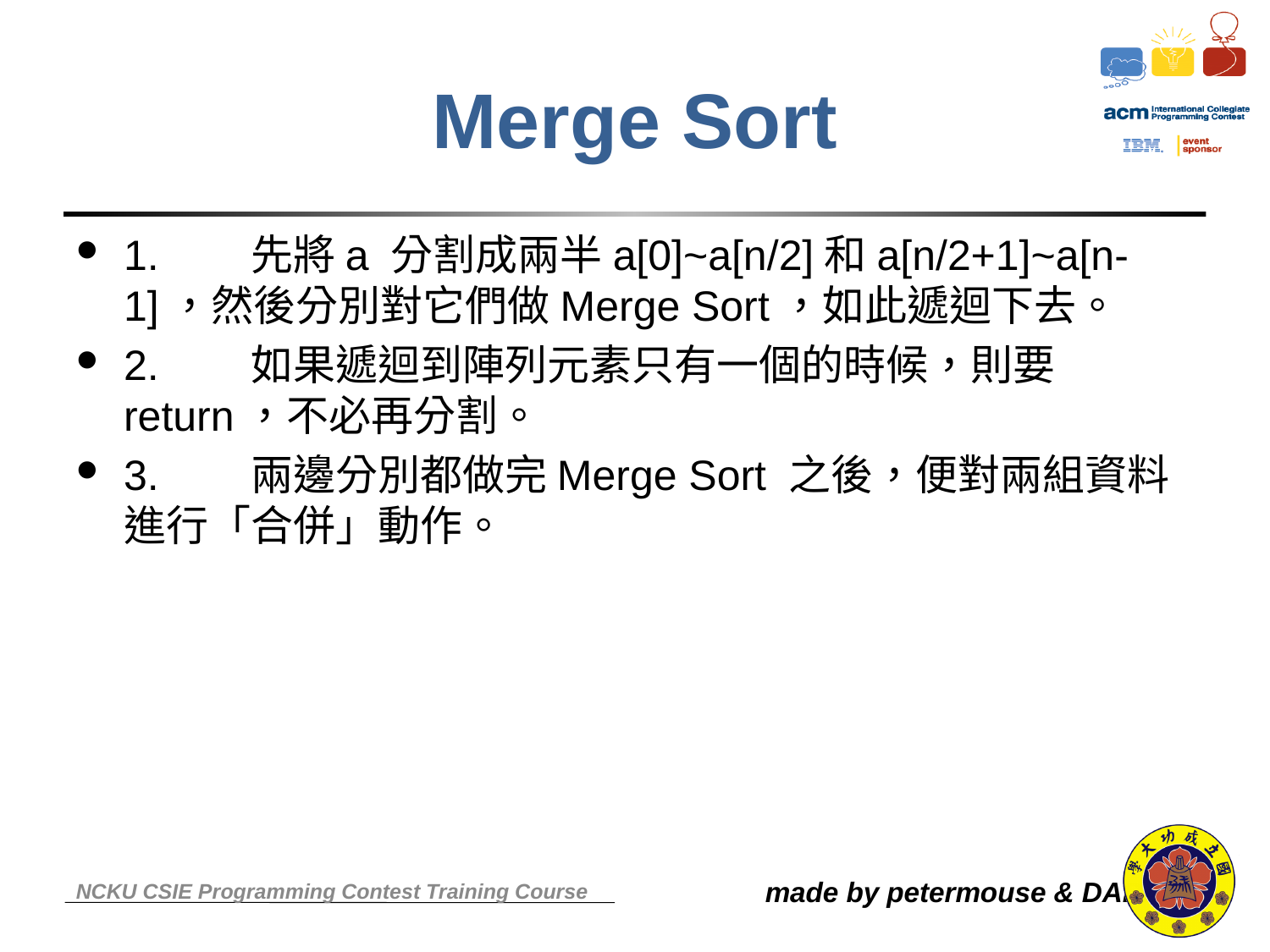

Merge Sort
1.	先將a 分割成兩半a[0]~a[n/2]和a[n/2+1]~a[n-1]，然後分別對它們做Merge Sort，如此遞迴下去。
2.	如果遞迴到陣列元素只有一個的時候，則要return，不必再分割。
3.	兩邊分別都做完Merge Sort 之後，便對兩組資料進行「合併」動作。